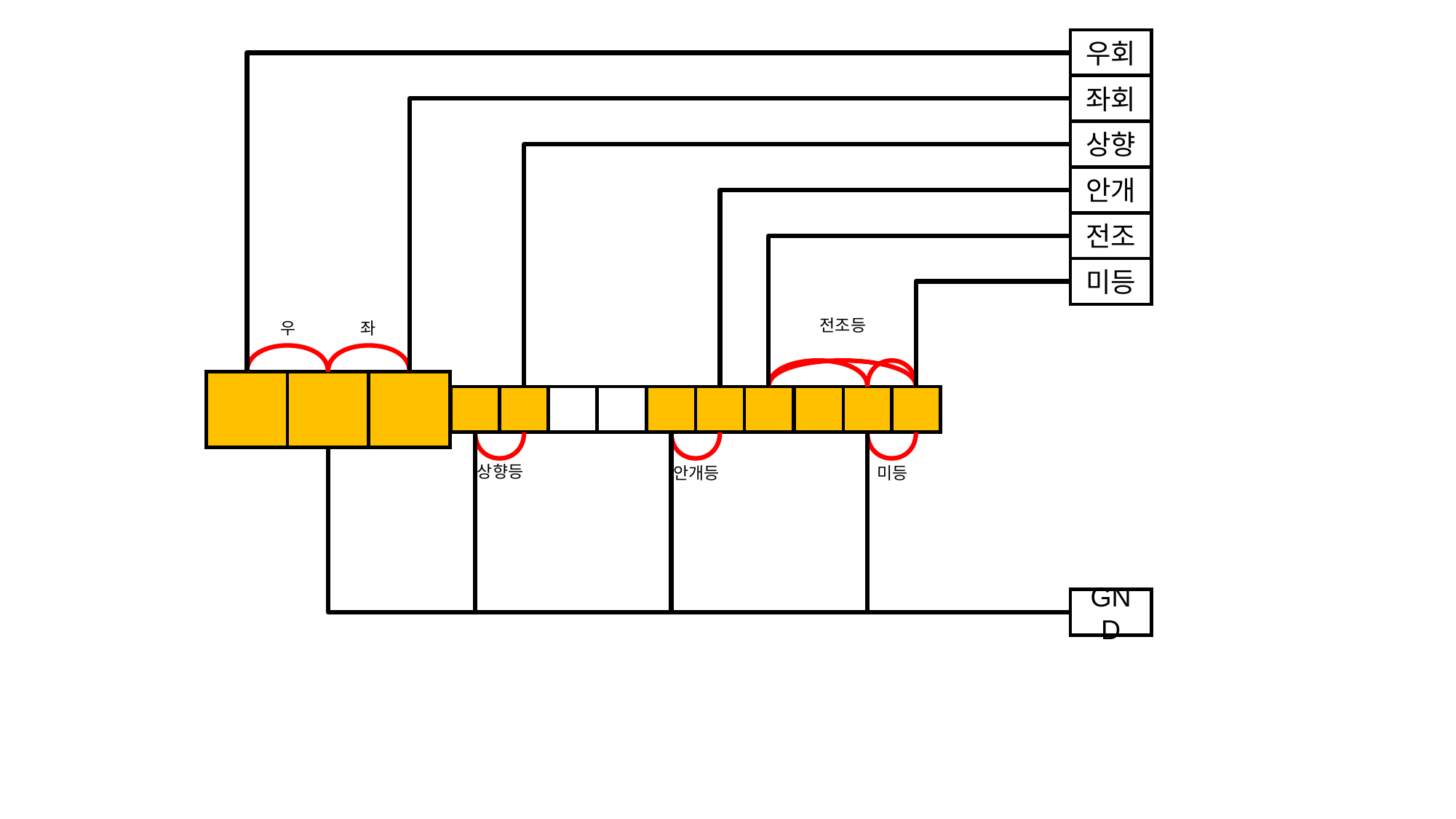

우회
좌회
상향
안개
전조
미등
전조등
좌
우

상향등
안개등
미등
GND